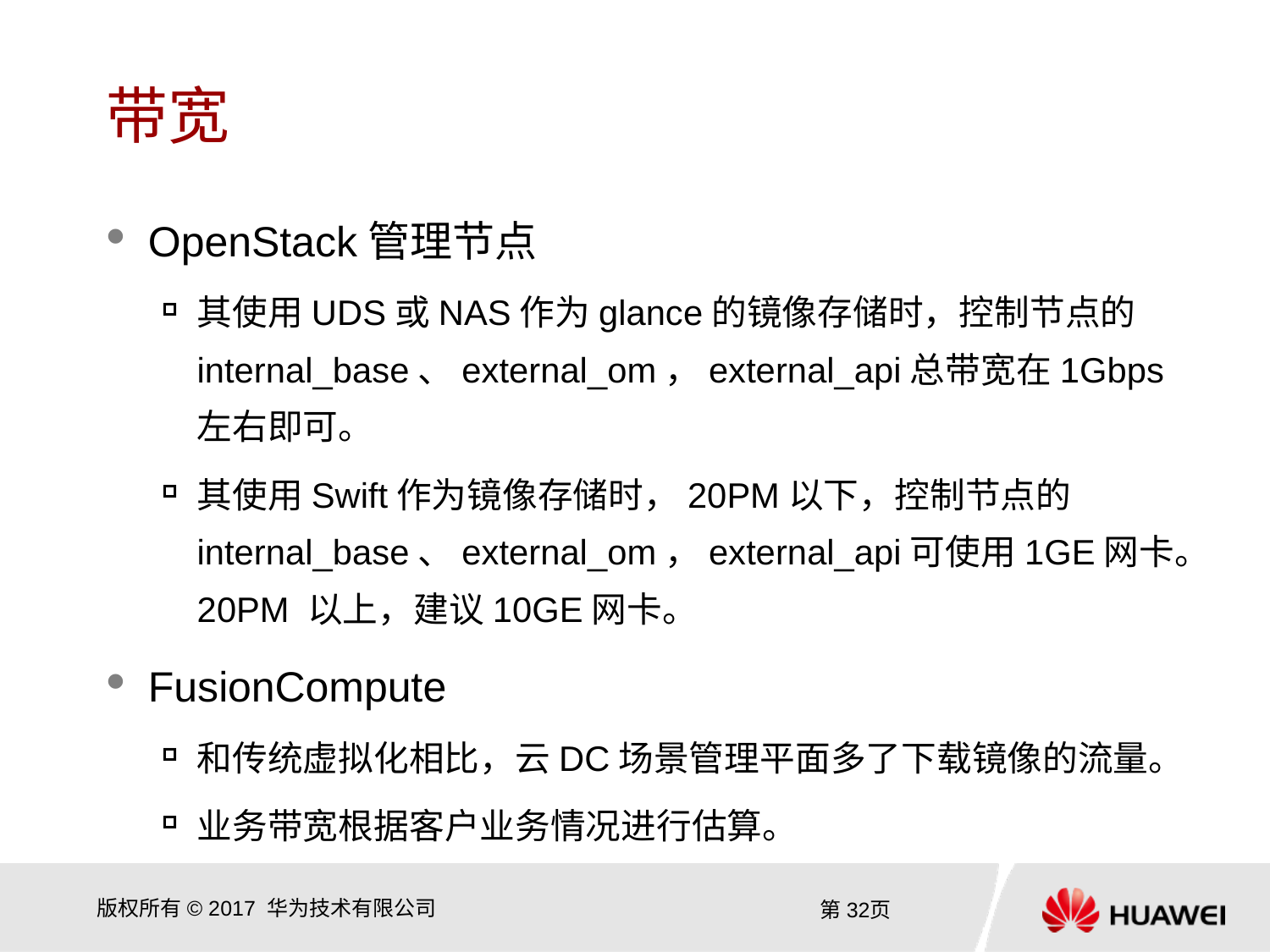

# 带宽
OpenStack管理节点
其使用UDS或NAS作为glance的镜像存储时，控制节点的internal_base、external_om，external_api总带宽在1Gbps 左右即可。
其使用Swift作为镜像存储时，20PM以下，控制节点的internal_base、external_om，external_api可使用1GE网卡。20PM 以上，建议10GE网卡。
FusionCompute
和传统虚拟化相比，云DC场景管理平面多了下载镜像的流量。
业务带宽根据客户业务情况进行估算。